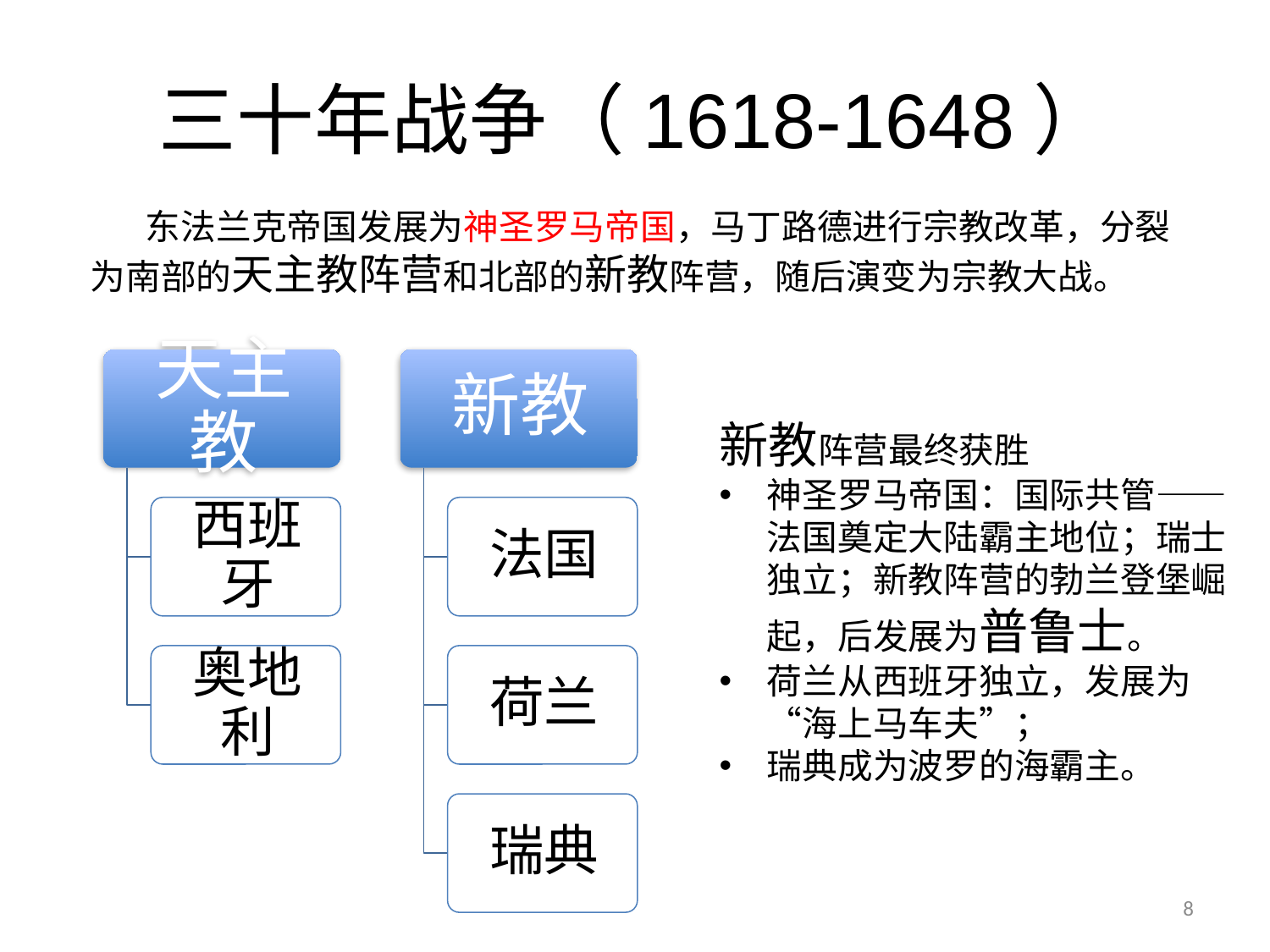

# 三十年战争（1618-1648）
      东法兰克帝国发展为神圣罗马帝国，马丁路德进行宗教改革，分裂为南部的天主教阵营和北部的新教阵营，随后演变为宗教大战。
天主教
西班牙
奥地利
新教
法国
荷兰
瑞典
新教阵营最终获胜
神圣罗马帝国：国际共管——法国奠定大陆霸主地位；瑞士独立；新教阵营的勃兰登堡崛起，后发展为普鲁士。
荷兰从西班牙独立，发展为“海上马车夫”；
瑞典成为波罗的海霸主。

8